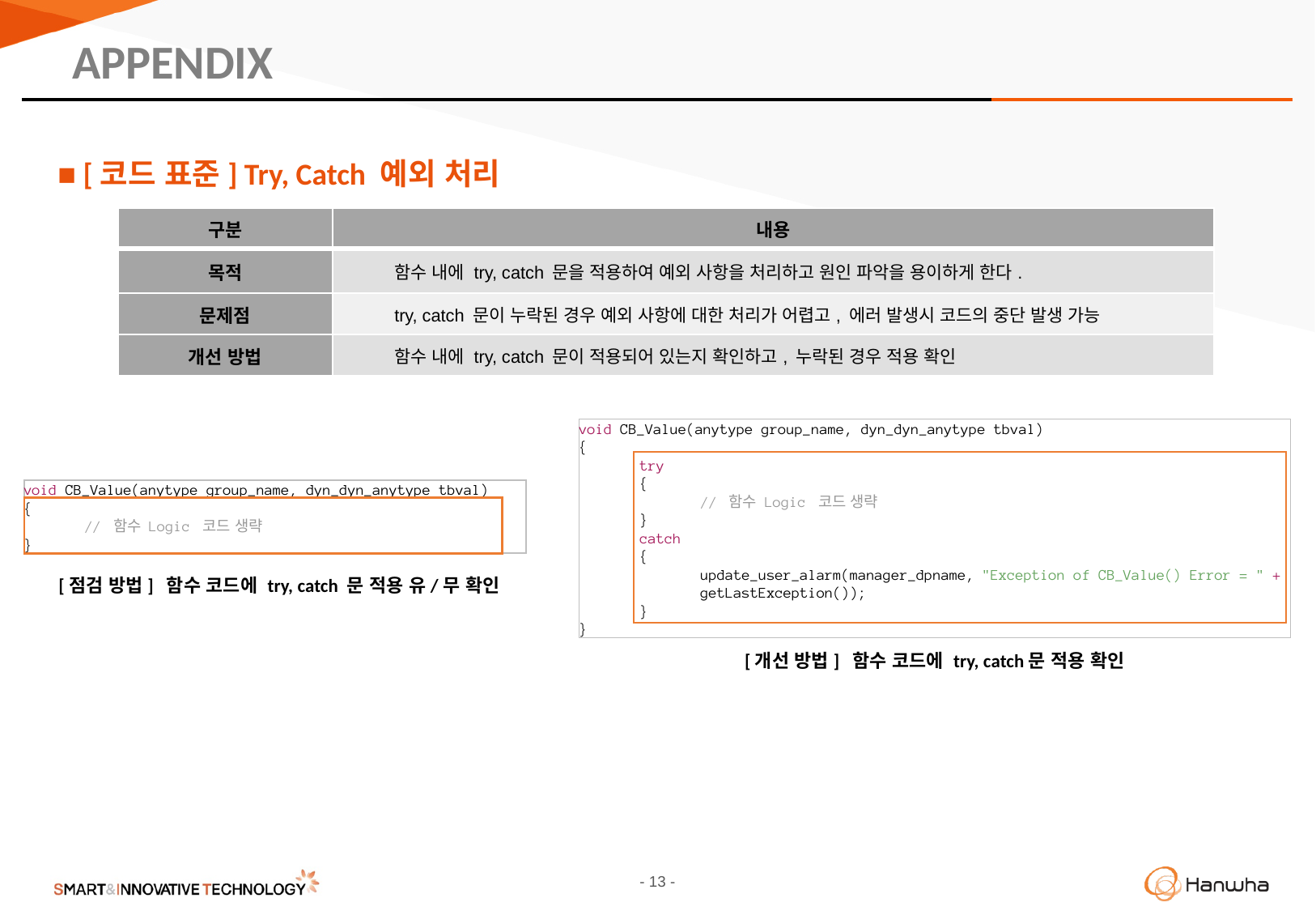

APPENDIX
■ [코드 표준] Try, Catch 예외 처리
| 구분 | 내용 |
| --- | --- |
| 목적 | 함수 내에 try, catch 문을 적용하여 예외 사항을 처리하고 원인 파악을 용이하게 한다. |
| 문제점 | try, catch 문이 누락된 경우 예외 사항에 대한 처리가 어렵고, 에러 발생시 코드의 중단 발생 가능 |
| 개선 방법 | 함수 내에 try, catch 문이 적용되어 있는지 확인하고, 누락된 경우 적용 확인 |
void CB_Value(anytype group_name, dyn_dyn_anytype tbval)
{
try
{
// 함수 Logic 코드 생략
}
catch
{
update_user_alarm(manager_dpname, "Exception of CB_Value() Error = " + getLastException());
}
}

void CB_Value(anytype group_name, dyn_dyn_anytype tbval)
{
// 함수 Logic 코드 생략
}

[점검 방법]  함수 코드에 try, catch 문 적용 유/무 확인
[개선 방법]  함수 코드에 try, catch문 적용 확인